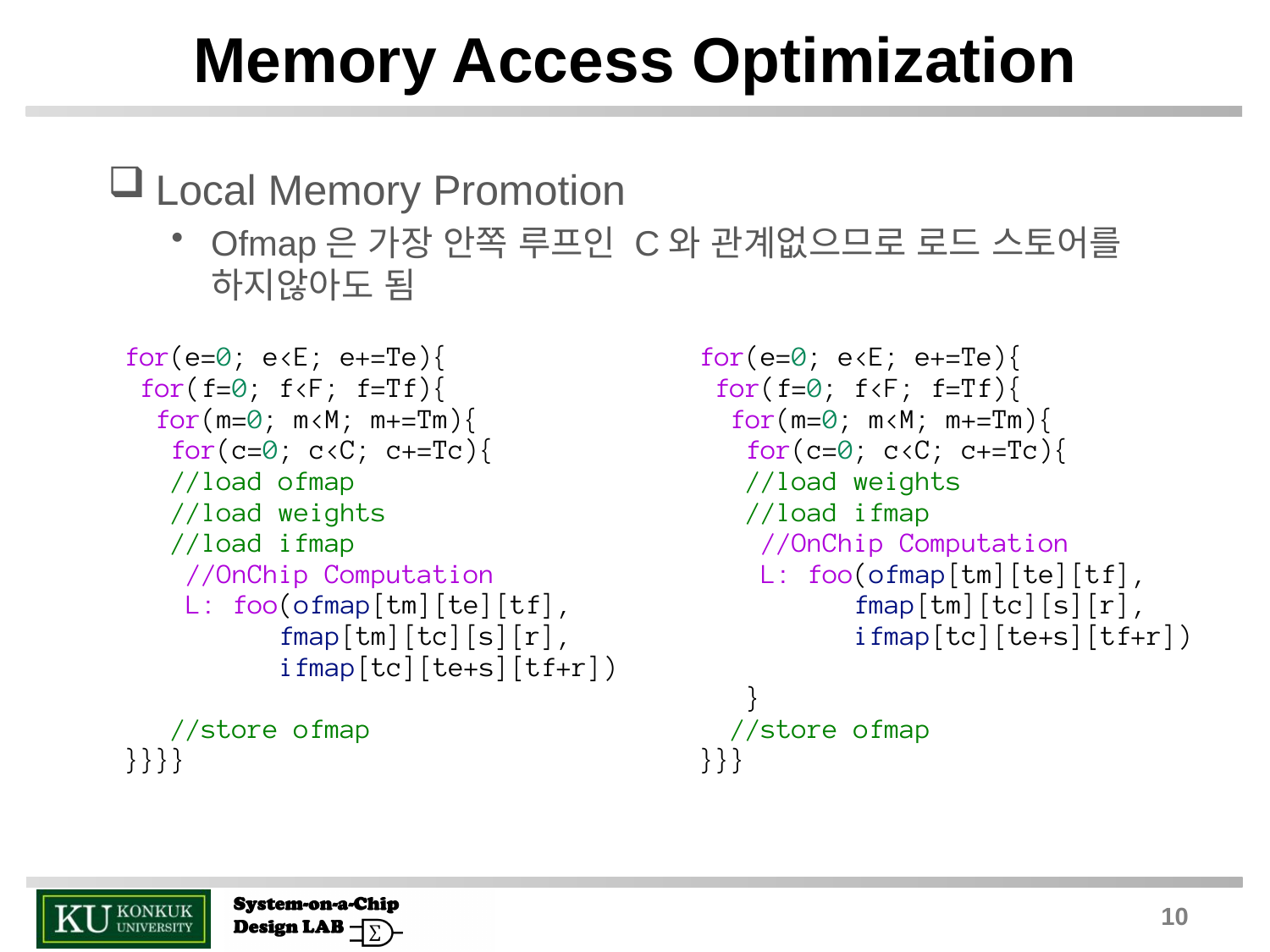

# Memory Access Optimization
Local Memory Promotion
Ofmap은 가장 안쪽 루프인 C와 관계없으므로 로드 스토어를 하지않아도 됨
for(e=0; e<E; e+=Te){
 for(f=0; f<F; f=Tf){
  for(m=0; m<M; m+=Tm){
   for(c=0; c<C; c+=Tc){
   //load ofmap
   //load weights
   //load ifmap
    //OnChip Computation
    L: foo(ofmap[tm][te][tf],
          fmap[tm][tc][s][r],
          ifmap[tc][te+s][tf+r])

   //store ofmap
}}}}
for(e=0; e<E; e+=Te){
 for(f=0; f<F; f=Tf){
  for(m=0; m<M; m+=Tm){
   for(c=0; c<C; c+=Tc){
   //load weights
   //load ifmap
    //OnChip Computation
    L: foo(ofmap[tm][te][tf],
          fmap[tm][tc][s][r],
          ifmap[tc][te+s][tf+r])

   }
  //store ofmap
}}}
10